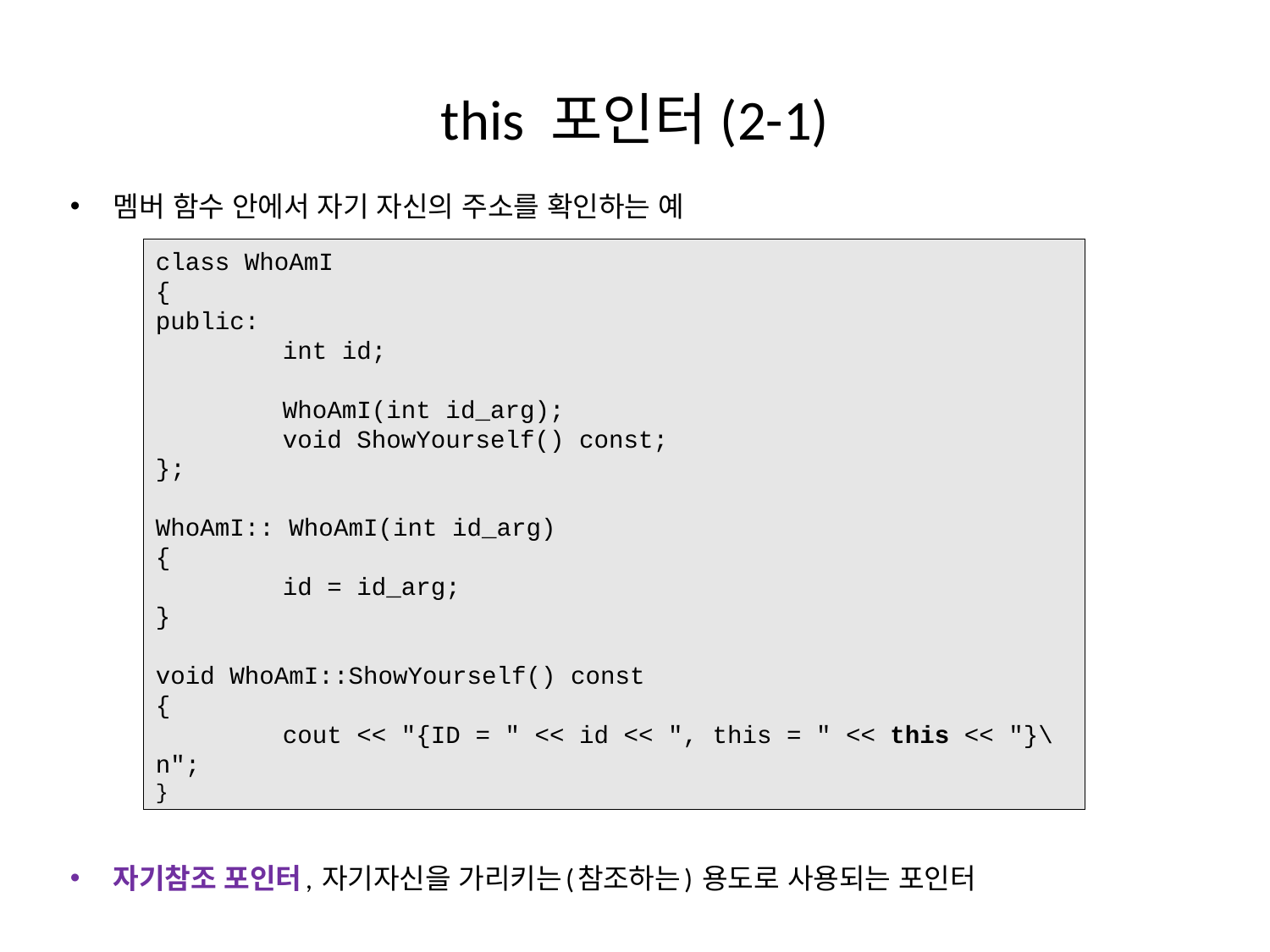

# this 포인터(2-1)
멤버 함수 안에서 자기 자신의 주소를 확인하는 예

자기참조 포인터, 자기자신을 가리키는(참조하는) 용도로 사용되는 포인터

class WhoAmI
{
public:
	int id;

	WhoAmI(int id_arg);
	void ShowYourself() const;
};

WhoAmI:: WhoAmI(int id_arg)
{
	id = id_arg;
}

void WhoAmI::ShowYourself() const
{
	cout << "{ID = " << id << ", this = " << this << "}\n";
}